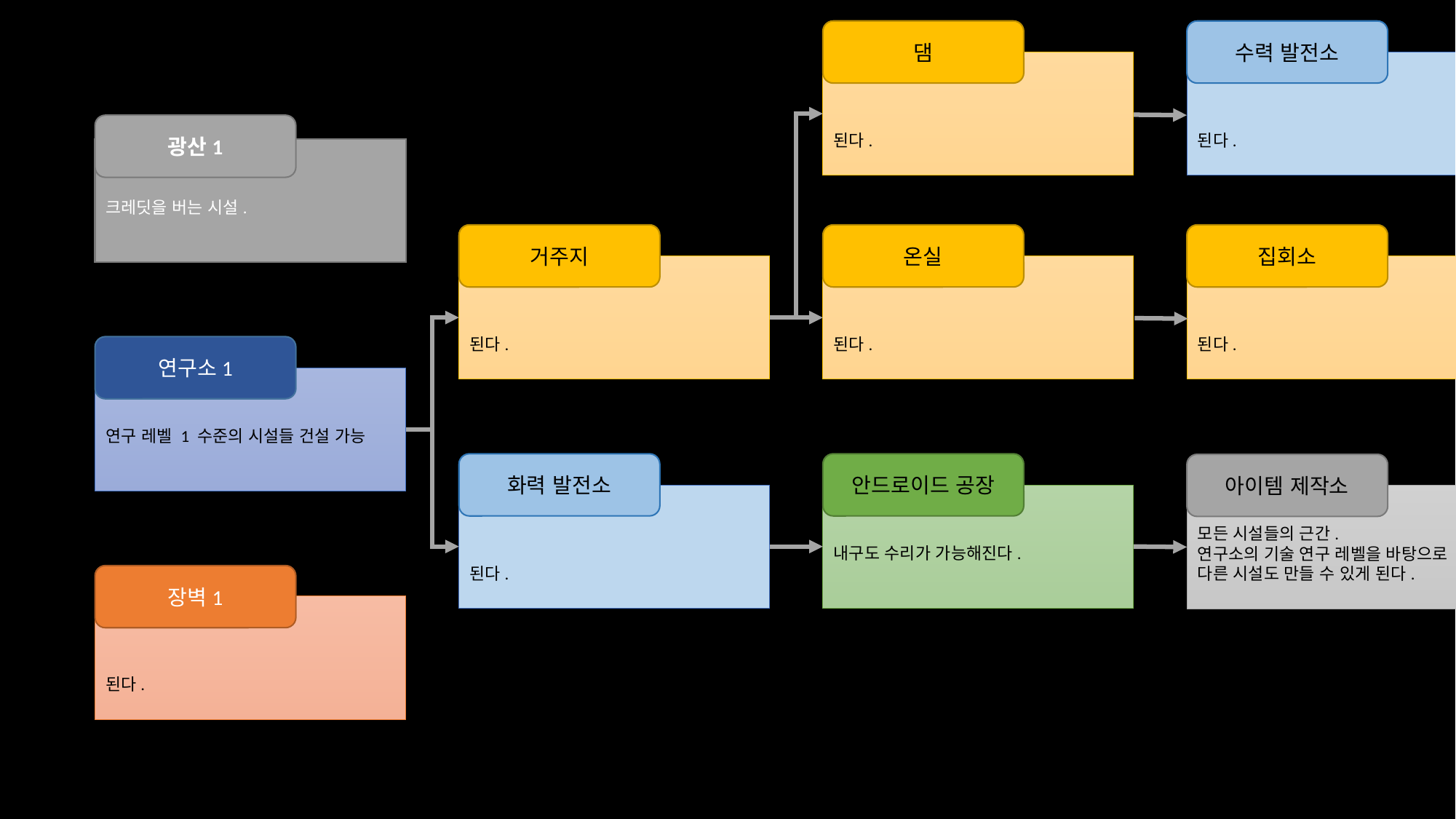

거주 시설 (스케쥴)
된다.

댐
된다.

수력 발전소
된다.

교육원
된다.

광산1
크레딧을 버는 시설.

광산1
크레딧을 버는 시설.

공장 시설
(제작 아이템 종류)
모든 시설들의 근간.
연구소의 기술 연구 레벨을 바탕으로
다른 시설도 만들 수 있게 된다.

거주지
된다.

온실
된다.

집회소
된다.

교회
된다.

병원
된다.

연구소1
연구 레벨 1 수준의 시설들 건설 가능

연구소1
연구 레벨 1 수준의 시설들 건설 가능

발전 시설
(공장 운영 효율)
된다.

화력 발전소
된다.

안드로이드 공장
내구도 수리가 가능해진다.

아이템 제작소
모든 시설들의 근간.
연구소의 기술 연구 레벨을 바탕으로
다른 시설도 만들 수 있게 된다.

탄환 공장
모든 시설들의 근간.
연구소의 기술 연구 레벨을 바탕으로
다른 시설도 만들 수 있게 된다.

장벽1
된다.

장벽1
된다.

제작 시설
(아이템 제작 효율)
모든 시설들의 근간.
연구소의 기술 연구 레벨을 바탕으로
다른 시설도 만들 수 있게 된다.

마인드 프로세서
모든 시설들의 근간.
연구소의 기술 연구 레벨을 바탕으로
다른 시설도 만들 수 있게 된다.

파츠 공장
모든 시설들의 근간.
연구소의 기술 연구 레벨을 바탕으로
다른 시설도 만들 수 있게 된다.